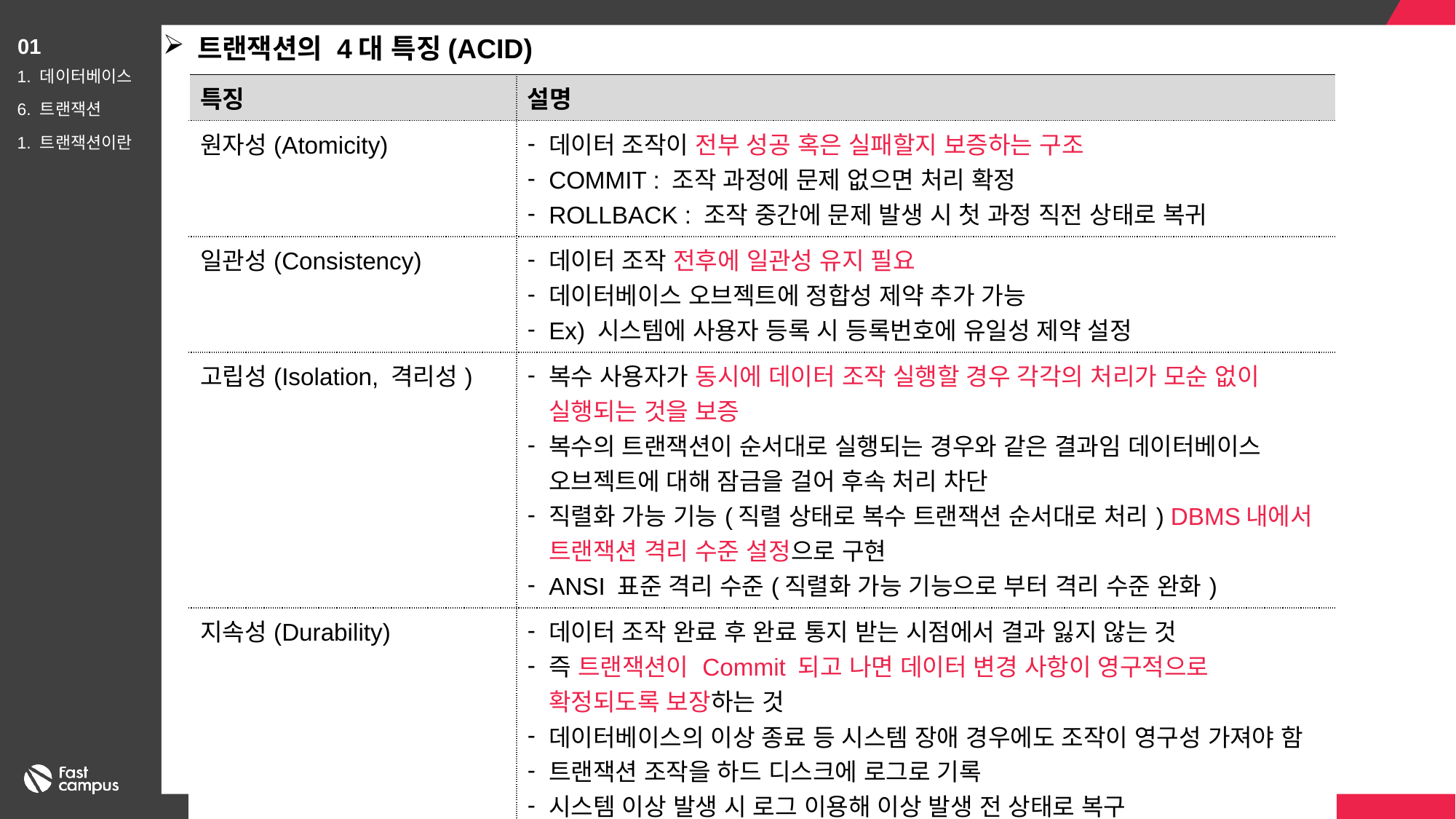

트랜잭션의 4대 특징(ACID)
01
1. 데이터베이스
6. 트랜잭션
1. 트랜잭션이란
| 특징 | 설명 |
| --- | --- |
| 원자성(Atomicity) | 데이터 조작이 전부 성공 혹은 실패할지 보증하는 구조 COMMIT : 조작 과정에 문제 없으면 처리 확정 ROLLBACK : 조작 중간에 문제 발생 시 첫 과정 직전 상태로 복귀 |
| 일관성(Consistency) | 데이터 조작 전후에 일관성 유지 필요 데이터베이스 오브젝트에 정합성 제약 추가 가능 Ex) 시스템에 사용자 등록 시 등록번호에 유일성 제약 설정 |
| 고립성(Isolation, 격리성) | 복수 사용자가 동시에 데이터 조작 실행할 경우 각각의 처리가 모순 없이 실행되는 것을 보증 복수의 트랜잭션이 순서대로 실행되는 경우와 같은 결과임 데이터베이스 오브젝트에 대해 잠금을 걸어 후속 처리 차단 직렬화 가능 기능(직렬 상태로 복수 트랜잭션 순서대로 처리) DBMS내에서 트랜잭션 격리 수준 설정으로 구현 ANSI 표준 격리 수준(직렬화 가능 기능으로 부터 격리 수준 완화) |
| 지속성(Durability) | 데이터 조작 완료 후 완료 통지 받는 시점에서 결과 잃지 않는 것 즉 트랜잭션이 Commit 되고 나면 데이터 변경 사항이 영구적으로 확정되도록 보장하는 것 데이터베이스의 이상 종료 등 시스템 장애 경우에도 조작이 영구성 가져야 함 트랜잭션 조작을 하드 디스크에 로그로 기록 시스템 이상 발생 시 로그 이용해 이상 발생 전 상태로 복구 |